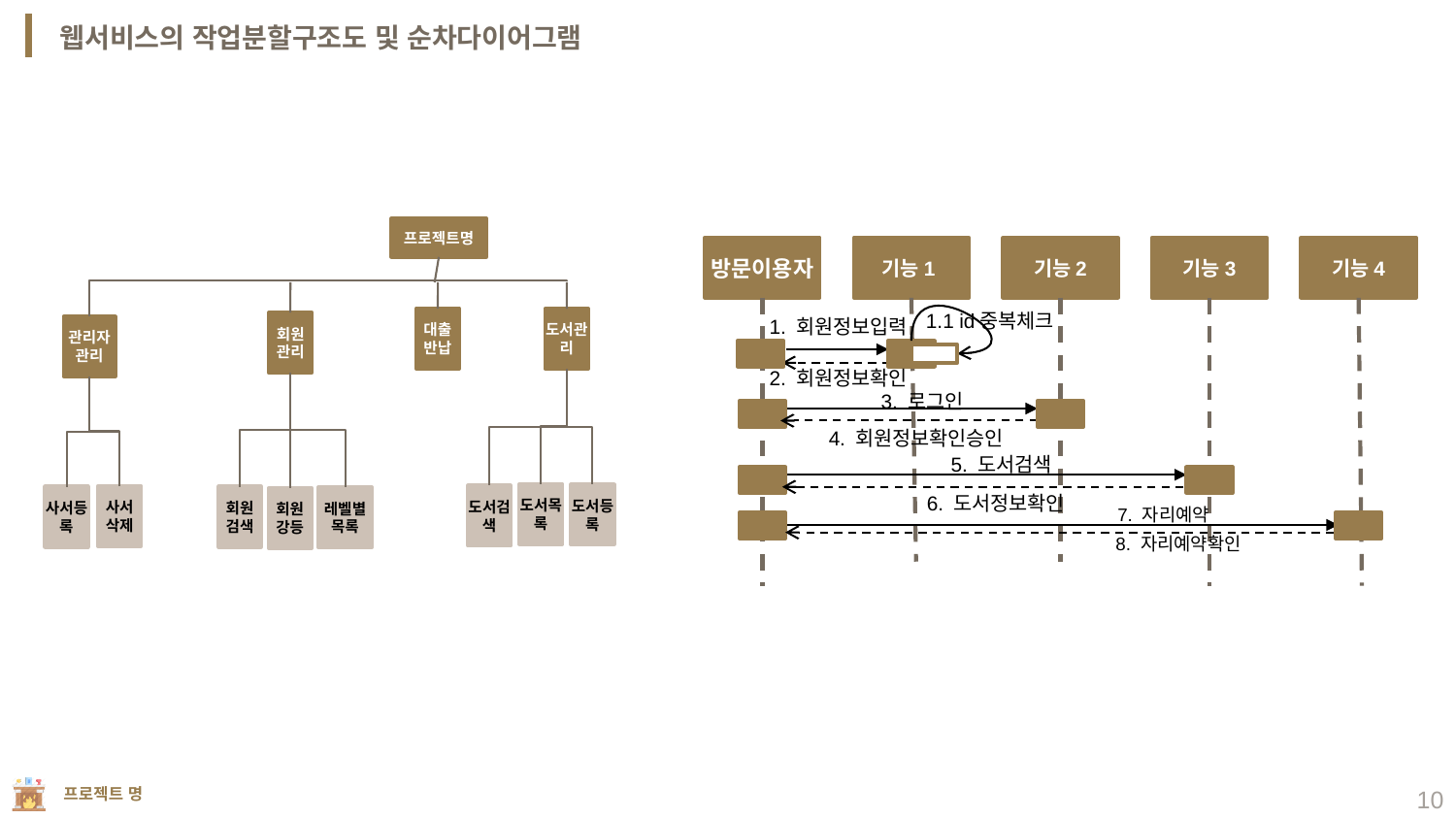

웹서비스의 작업분할구조도 및 순차다이어그램
프로젝트명
방문이용자
기능1
기능2
기능3
기능4
1.1 id중복체크
1. 회원정보입력
대출
반납
도서관리
회원
관리
관리자관리

2. 회원정보확인
3. 로그인

4. 회원정보확인승인
5. 도서검색

6. 도서정보확인
도서목록
도서등록
도서검색
사서
삭제
사서등록
회원
검색
레벨별
목록
회원
강등
7. 자리예약

8. 자리예약확인
10